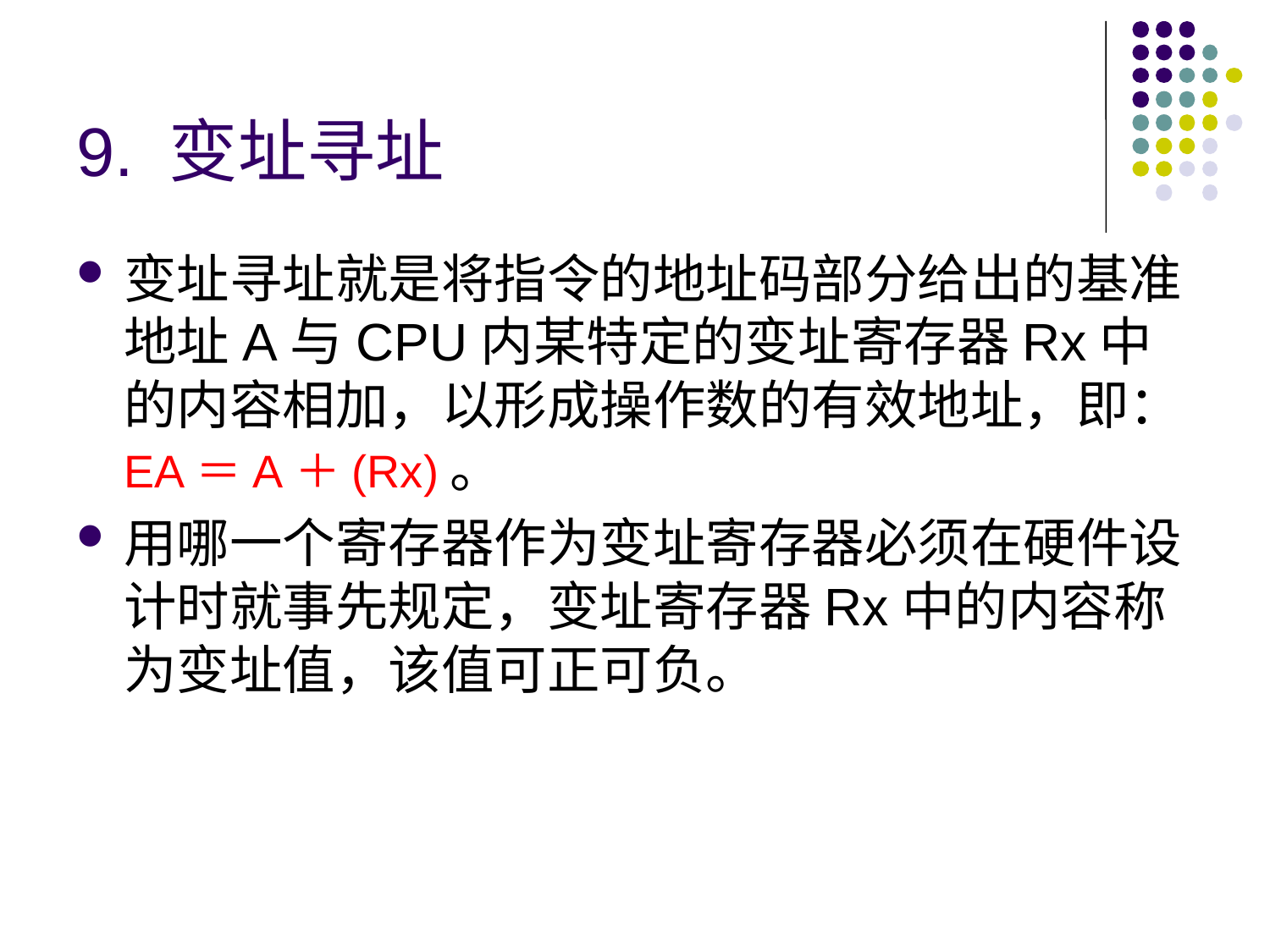

# 9. 变址寻址
变址寻址就是将指令的地址码部分给出的基准地址A与CPU内某特定的变址寄存器Rx中的内容相加，以形成操作数的有效地址，即：EA＝A＋(Rx)。
用哪一个寄存器作为变址寄存器必须在硬件设计时就事先规定，变址寄存器Rx中的内容称为变址值，该值可正可负。
56